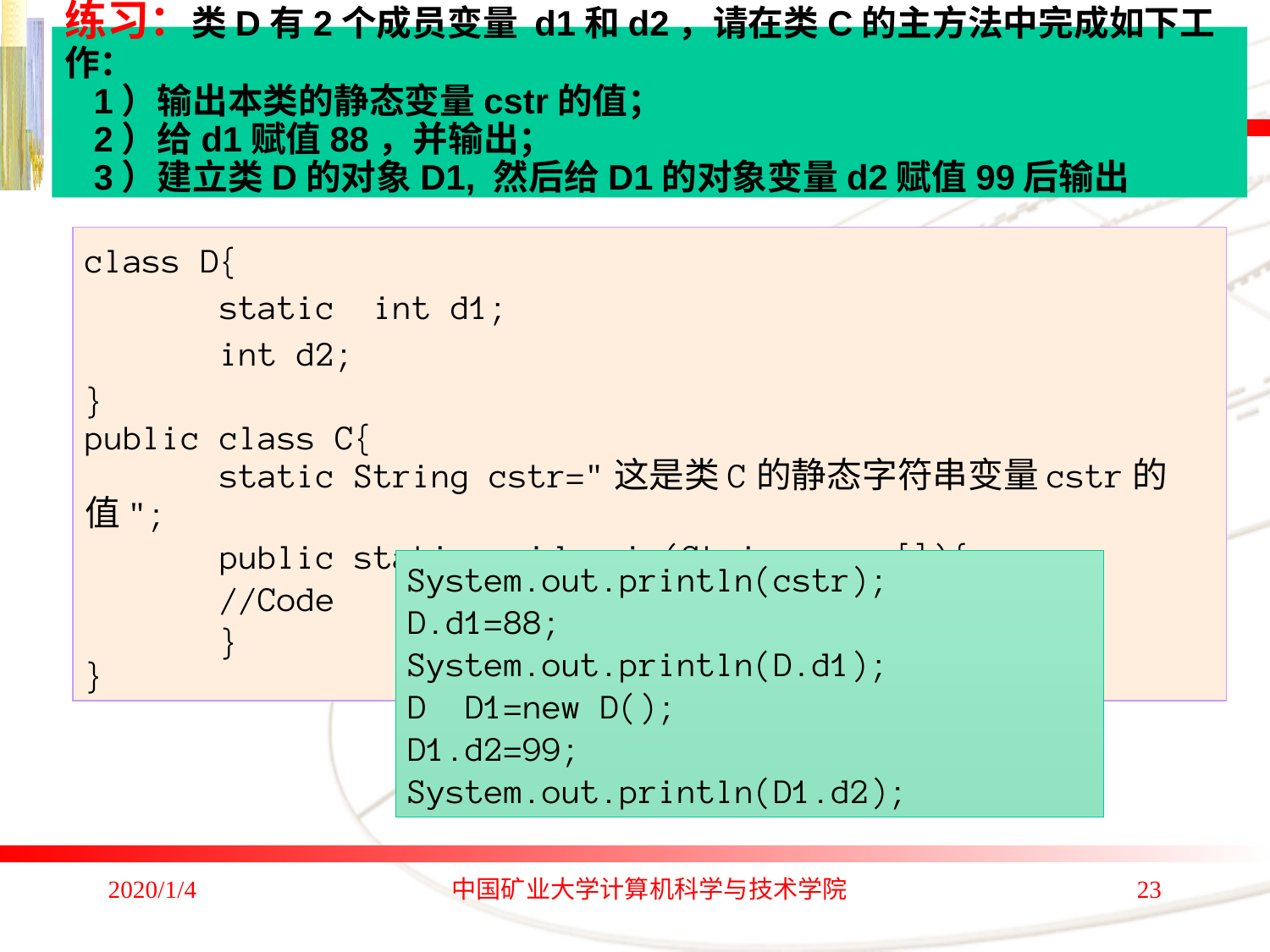

练习：类D有2个成员变量 d1和d2，请在类C的主方法中完成如下工作：
   1）输出本类的静态变量cstr的值；
   2）给d1赋值88，并输出；
   3）建立类D的对象D1, 然后给D1的对象变量d2赋值99后输出
class D{
       static  int d1;
       int d2;
}
public class C{
       static String cstr="这是类C的静态字符串变量cstr的值";
       public static void main(String args[]){
       //Code
       }
}
System.out.println(cstr);
D.d1=88;
System.out.println(D.d1);
D  D1=new D();
D1.d2=99;
System.out.println(D1.d2);
2020/1/4
中国矿业大学计算机科学与技术学院
23